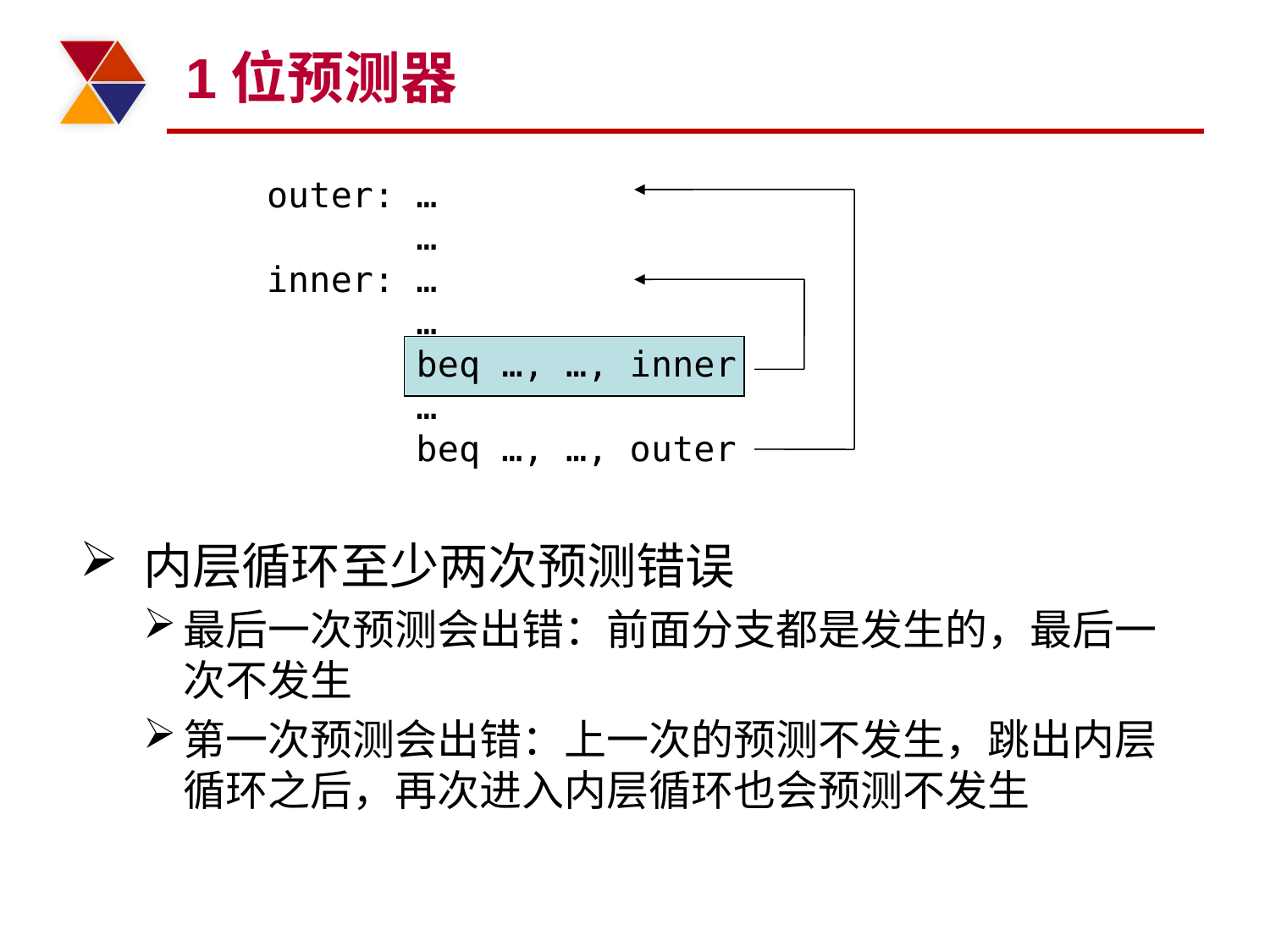

# 1位预测器
outer: …
       …
inner: …
       …
       beq …, …, inner
       …
       beq …, …, outer

内层循环至少两次预测错误
最后一次预测会出错：前面分支都是发生的，最后一次不发生
第一次预测会出错：上一次的预测不发生，跳出内层循环之后，再次进入内层循环也会预测不发生